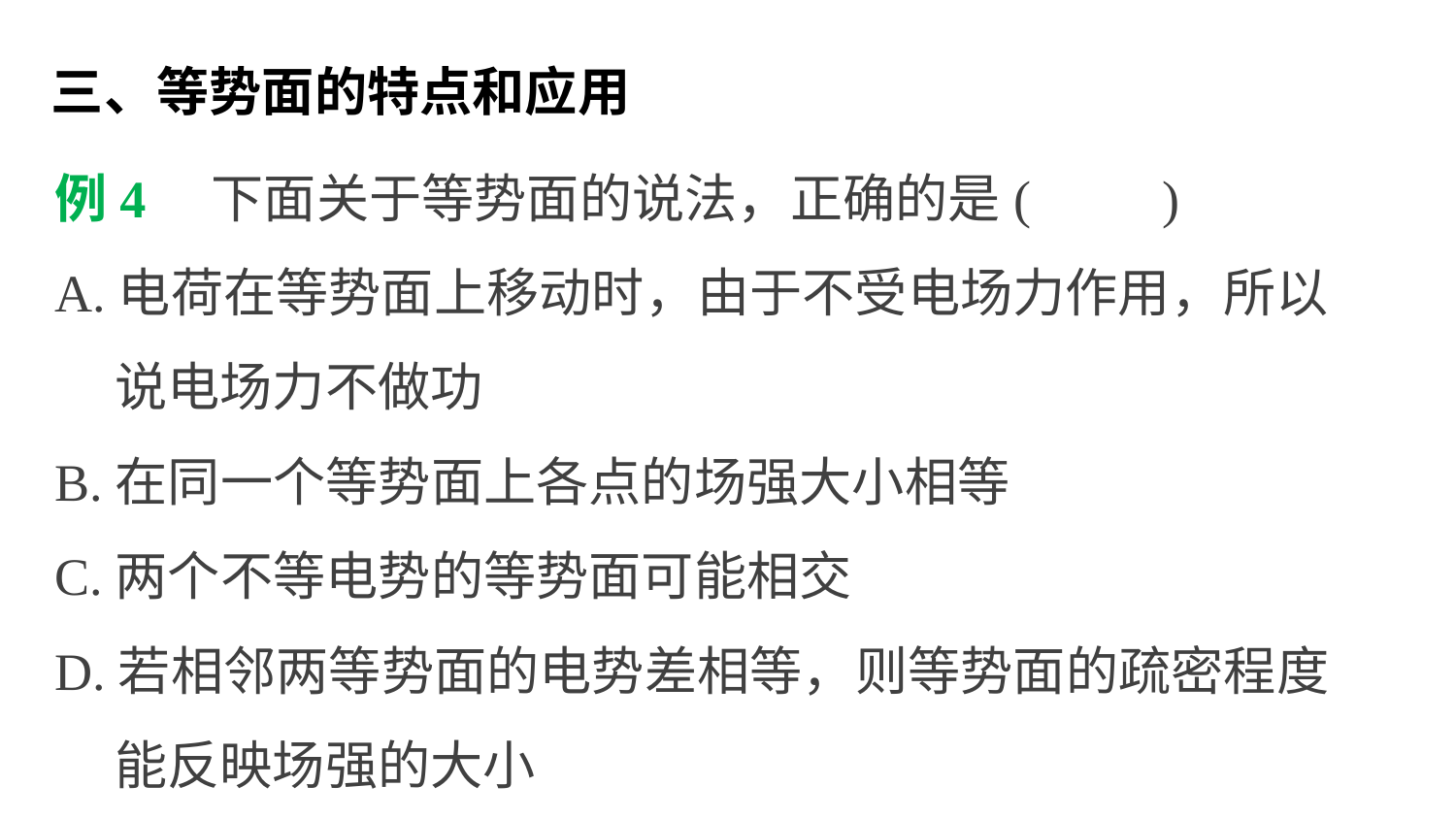

三、等势面的特点和应用
例4　下面关于等势面的说法，正确的是(　　)
A.电荷在等势面上移动时，由于不受电场力作用，所以
    说电场力不做功
B.在同一个等势面上各点的场强大小相等
C.两个不等电势的等势面可能相交
D.若相邻两等势面的电势差相等，则等势面的疏密程度
    能反映场强的大小